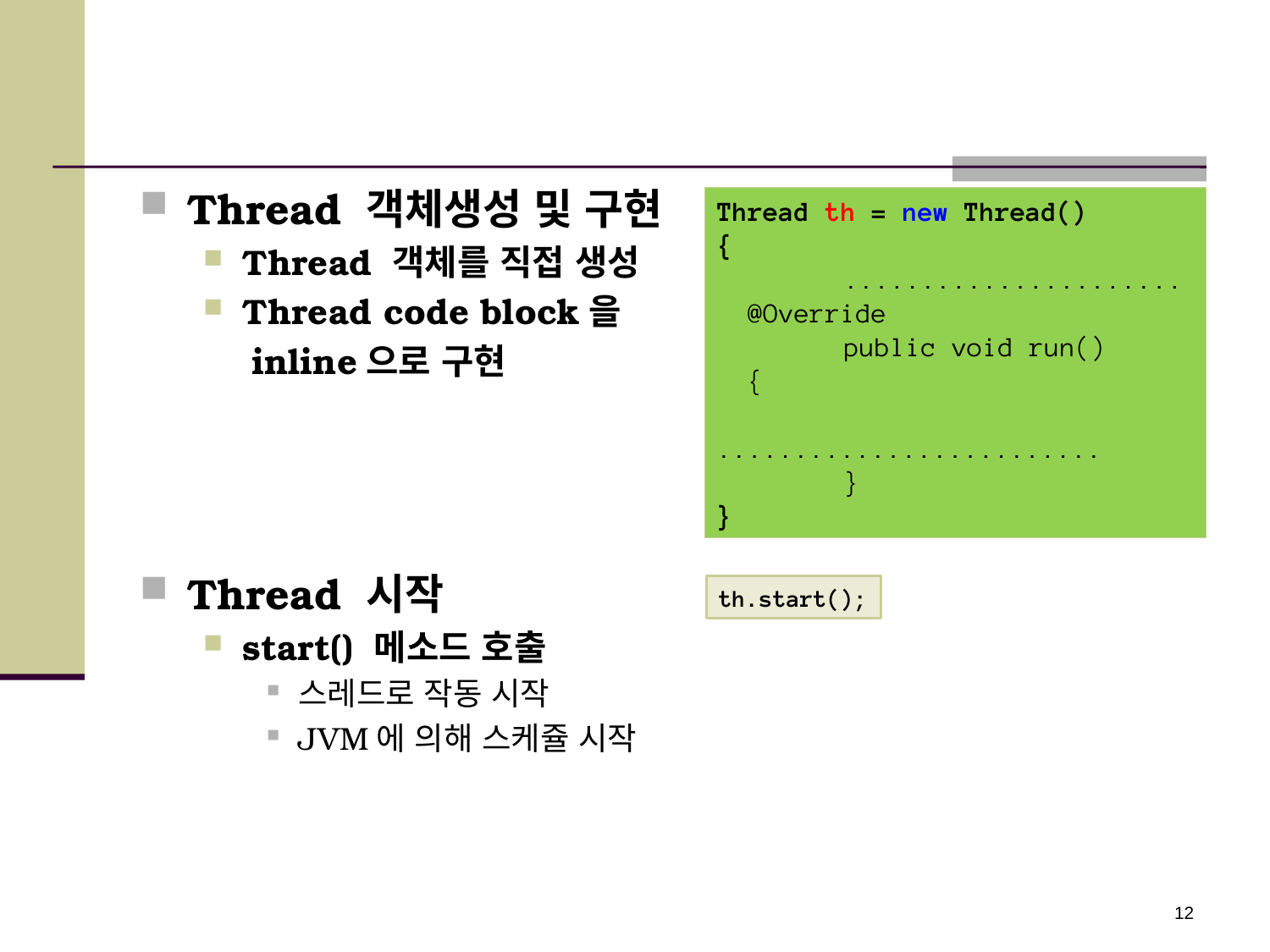

#
Thread 객체생성 및 구현
Thread 객체를 직접 생성
Thread code block을
    inline으로 구현

Thread 시작
start() 메소드 호출
스레드로 작동 시작
JVM에 의해 스케쥴 시작
Thread th = new Thread()
{
	......................
  @Override
	public void run()
  {
		.........................
	}
}
th.start();
12